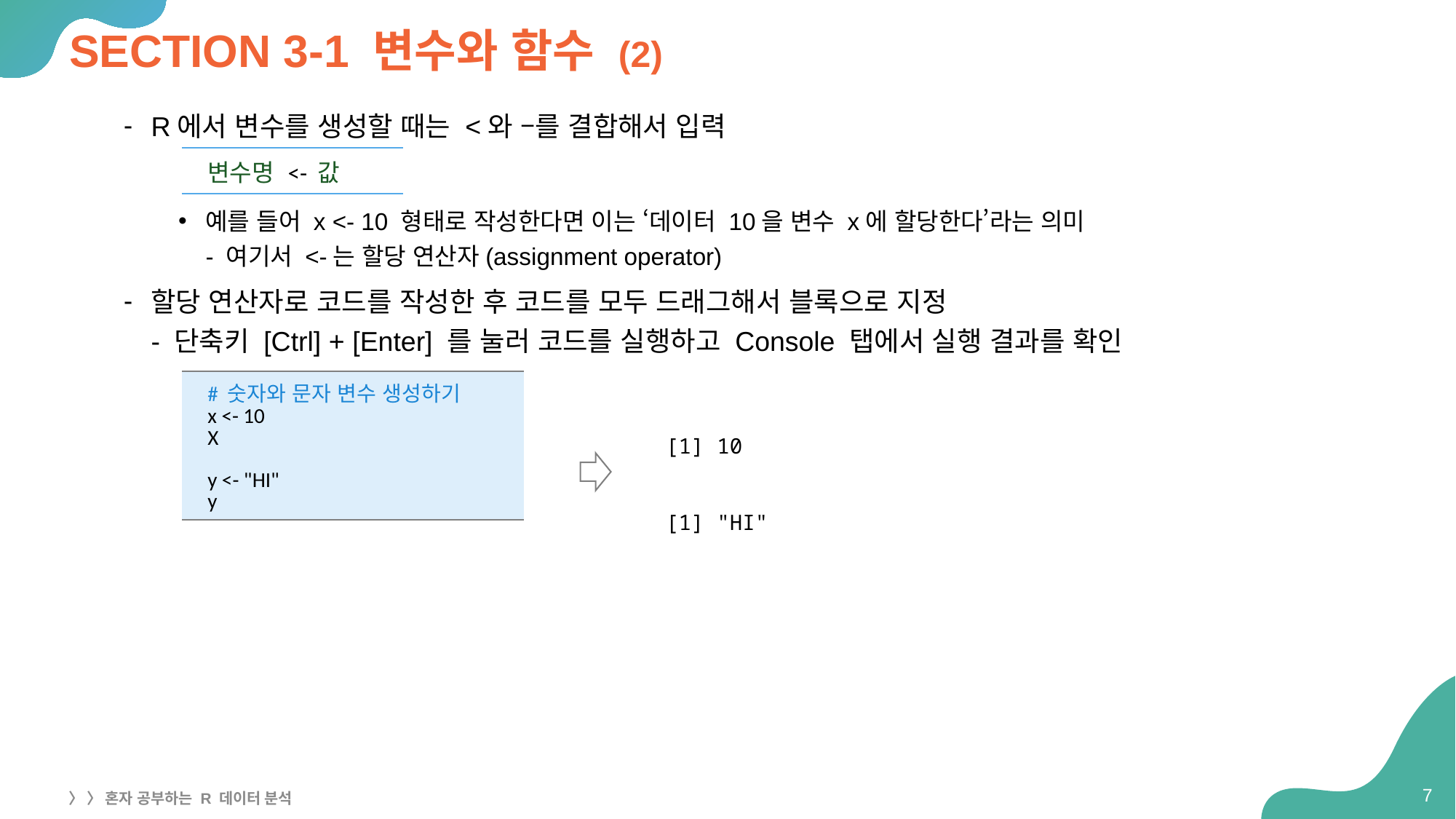

# SECTION 3-1 변수와 함수 (2)
R에서 변수를 생성할 때는 <와 –를 결합해서 입력

예를 들어 x <- 10 형태로 작성한다면 이는 ‘데이터 10을 변수 x에 할당한다’라는 의미
- 여기서 <-는 할당 연산자(assignment operator)
할당 연산자로 코드를 작성한 후 코드를 모두 드래그해서 블록으로 지정
- 단축키 [Ctrl] + [Enter] 를 눌러 코드를 실행하고 Console 탭에서 실행 결과를 확인
| 변수명 <- 값 |
| --- |
| # 숫자와 문자 변수 생성하기 x <- 10 X y <- "HI" y |
| --- |
[1] 10

[1] "HI"

7
〉 〉 혼자 공부하는 R 데이터 분석